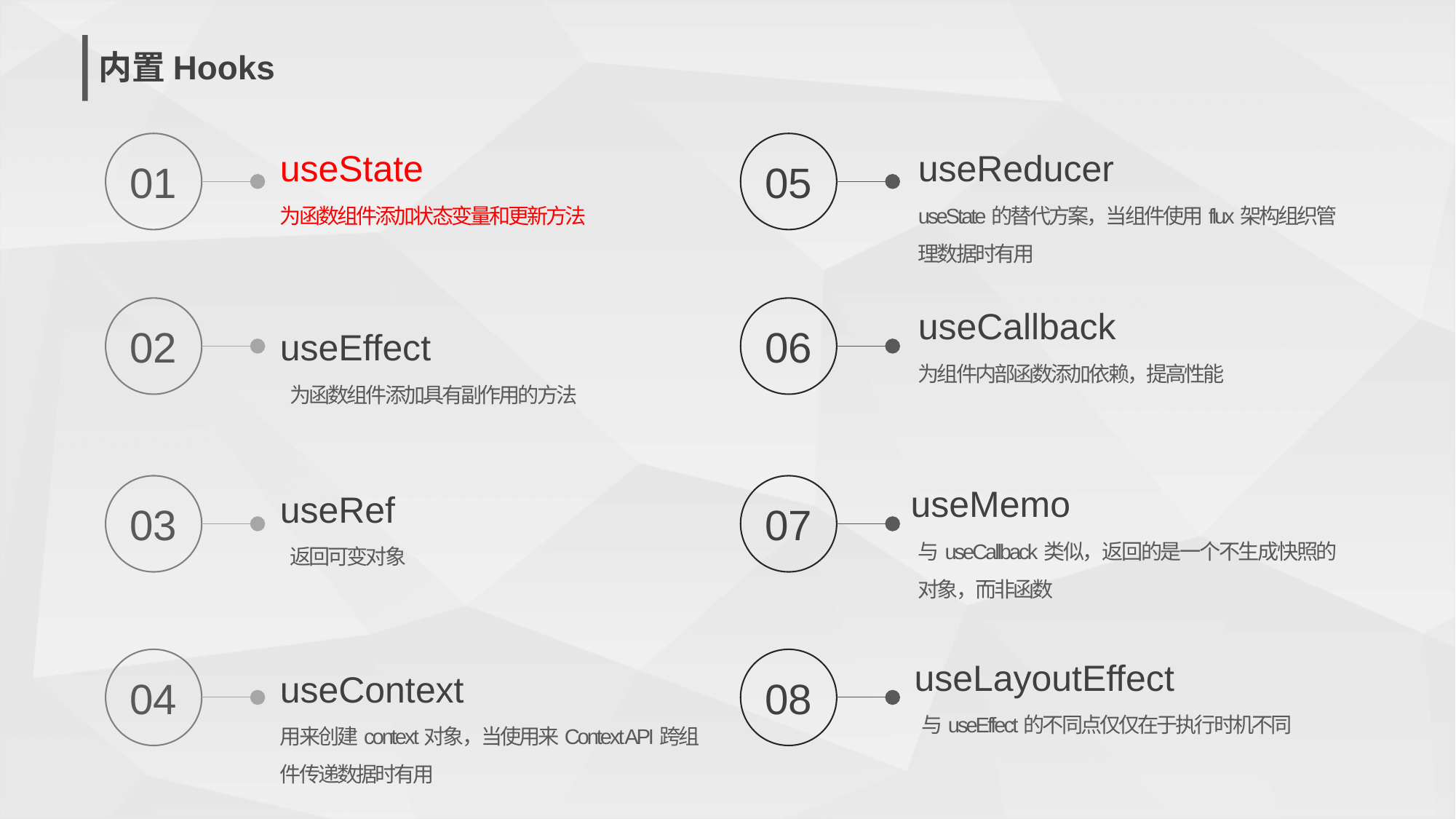

01
05
useState
为函数组件添加状态变量和更新方法
useReducer
useState的替代方案，当组件使用flux架构组织管理数据时有用
02
06
useCallback
为组件内部函数添加依赖，提高性能
useEffect
 为函数组件添加具有副作用的方法
03
07
useMemo
与useCallback类似，返回的是一个不生成快照的对象，而非函数
useRef
 返回可变对象
04
08
useLayoutEffect
与useEffect的不同点仅仅在于执行时机不同
useContext
用来创建context对象，当使用来Context API跨组件传递数据时有用